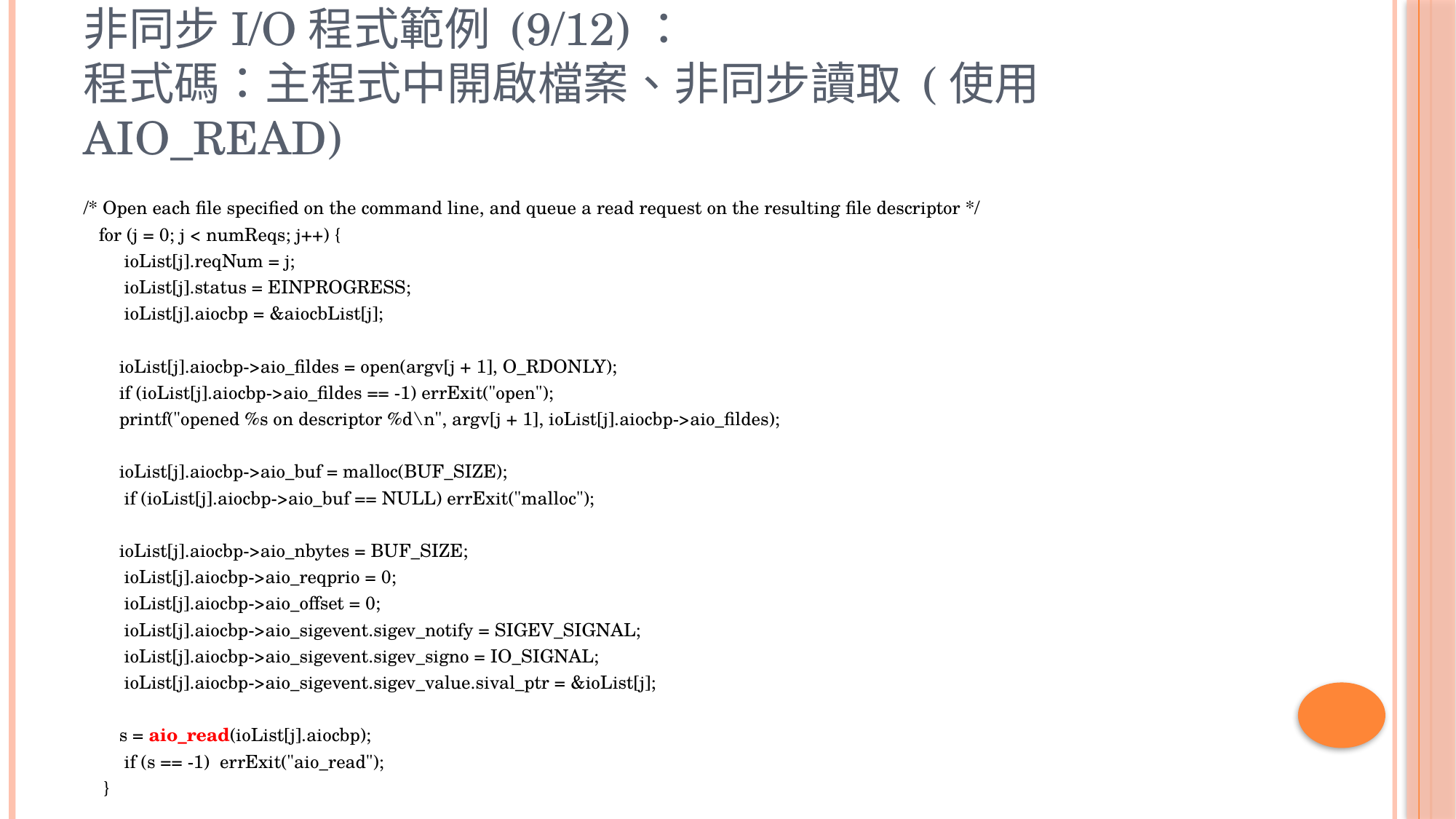

# 非同步I/O程式範例 (9/12)： 程式碼：主程式中開啟檔案、非同步讀取 (使用aio_read)
/* Open each file specified on the command line, and queue a read request on the resulting file descriptor */
   for (j = 0; j < numReqs; j++) {
        ioList[j].reqNum = j;
        ioList[j].status = EINPROGRESS;
        ioList[j].aiocbp = &aiocbList[j];

       ioList[j].aiocbp->aio_fildes = open(argv[j + 1], O_RDONLY);
       if (ioList[j].aiocbp->aio_fildes == -1) errExit("open");
       printf("opened %s on descriptor %d\n", argv[j + 1], ioList[j].aiocbp->aio_fildes);

       ioList[j].aiocbp->aio_buf = malloc(BUF_SIZE);
        if (ioList[j].aiocbp->aio_buf == NULL) errExit("malloc");

       ioList[j].aiocbp->aio_nbytes = BUF_SIZE;
        ioList[j].aiocbp->aio_reqprio = 0;
        ioList[j].aiocbp->aio_offset = 0;
        ioList[j].aiocbp->aio_sigevent.sigev_notify = SIGEV_SIGNAL;
        ioList[j].aiocbp->aio_sigevent.sigev_signo = IO_SIGNAL;
        ioList[j].aiocbp->aio_sigevent.sigev_value.sival_ptr = &ioList[j];

       s = aio_read(ioList[j].aiocbp);
        if (s == -1)  errExit("aio_read");
    }